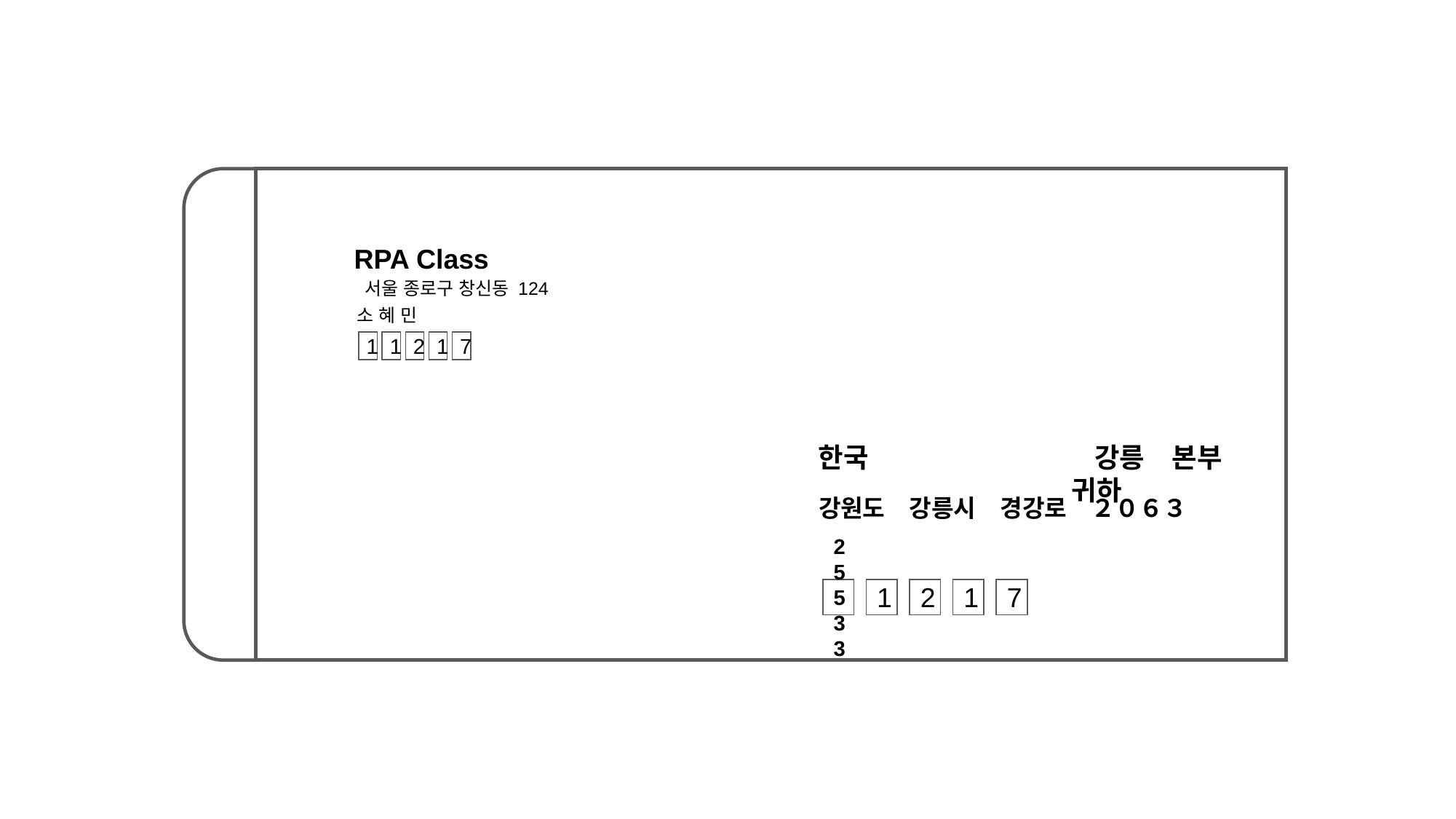

RPA Class
서울 종로구 창신동 124
소 혜 민
1
1
2
1
7
한국　　　　　　　　 강릉　본부　　　　　　　　　　 귀하
강원도　강릉시　경강로　２０６３
25533
1
2
1
7